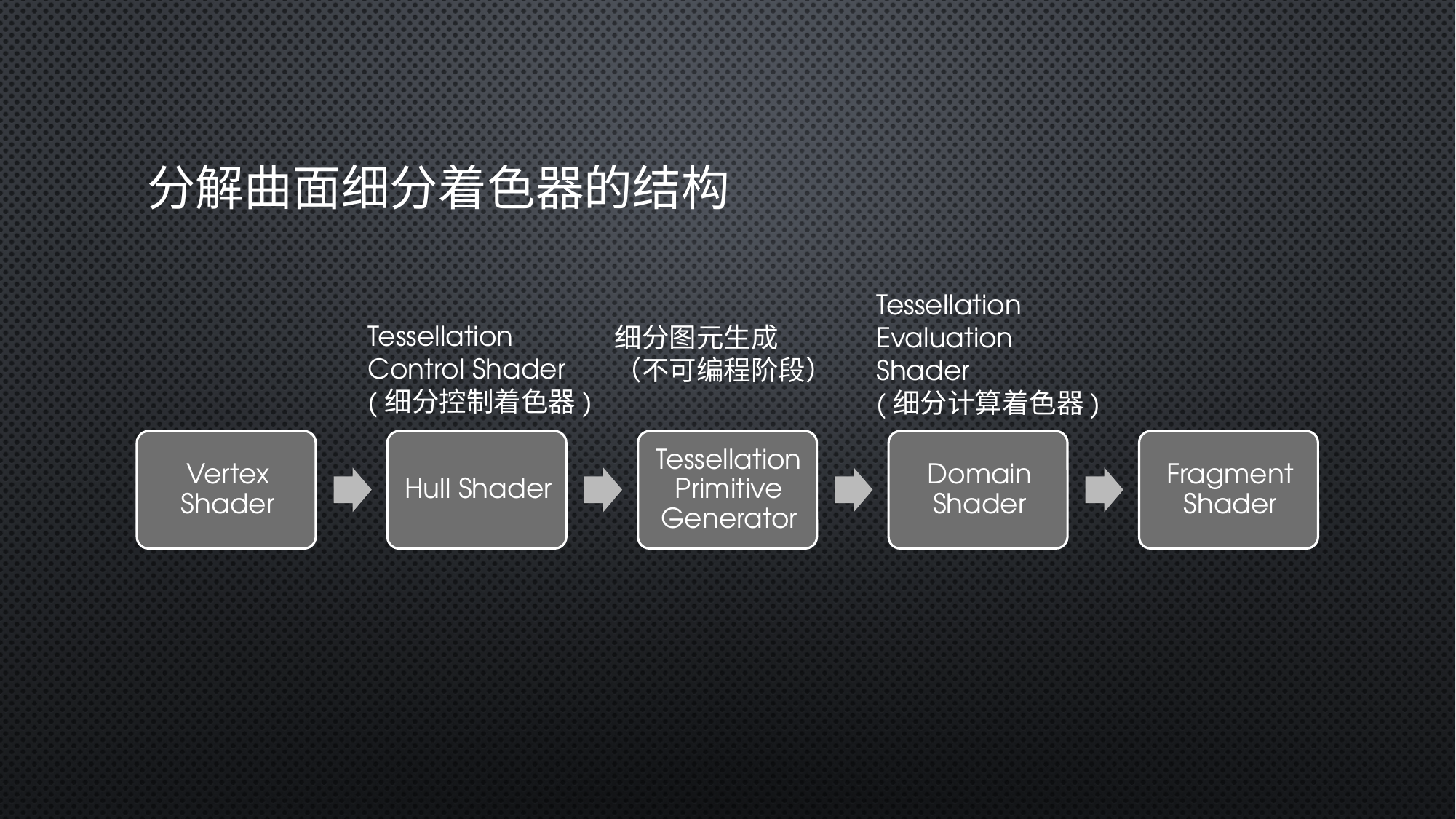

# 分解曲面细分着色器的结构
Tessellation Evaluation Shader
(细分计算着色器)
Vertex Shader

Hull Shader

Tessellation Primitive Generator

Domain Shader

Fragment Shader
Tessellation Control Shader
(细分控制着色器)
细分图元生成
（不可编程阶段）